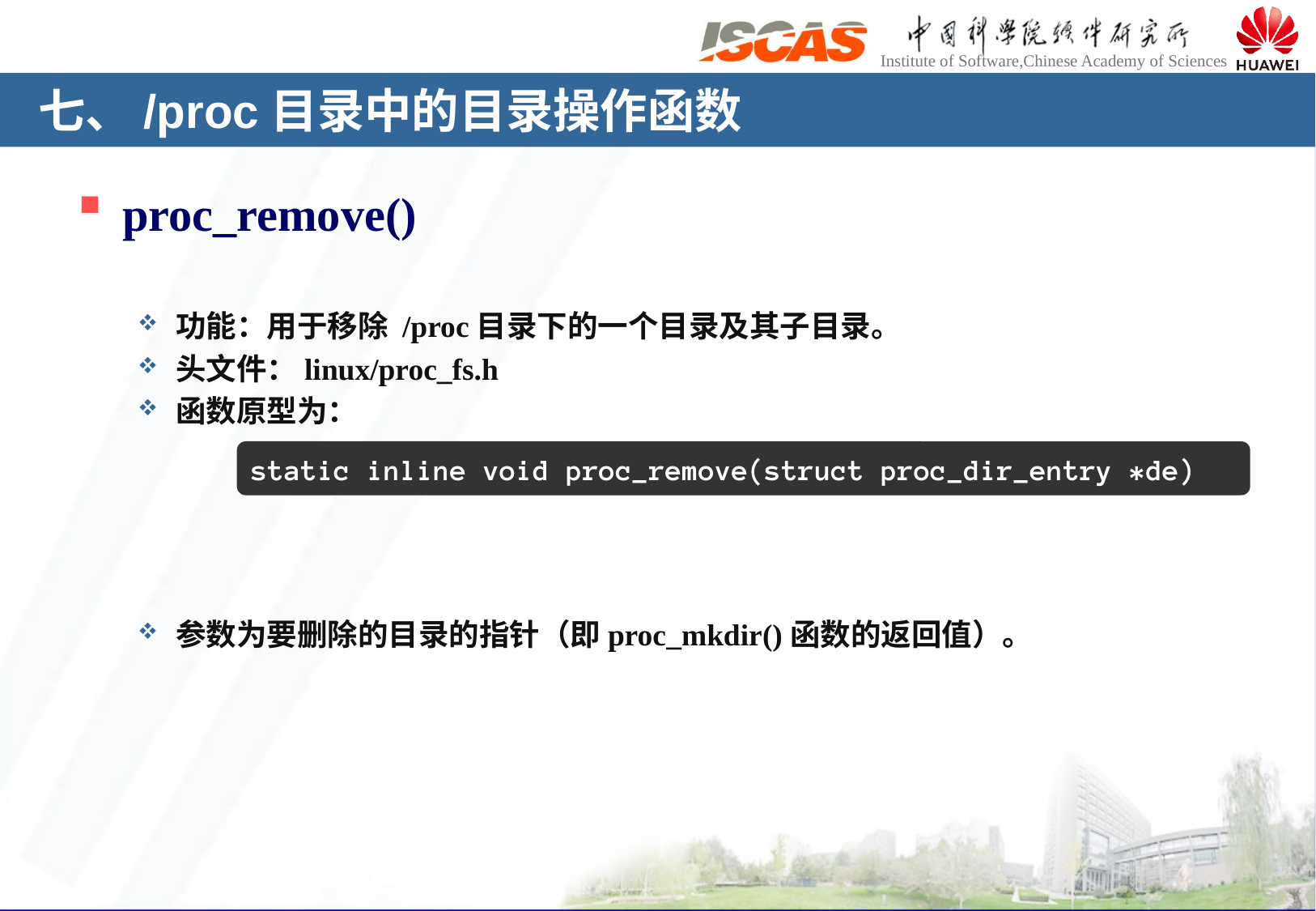

# 七、/proc目录中的目录操作函数
proc_remove()

功能：用于移除 /proc目录下的一个目录及其子目录。
头文件：linux/proc_fs.h
函数原型为：

参数为要删除的目录的指针（即proc_mkdir()函数的返回值）。

static inline void proc_remove(struct proc_dir_entry *de)